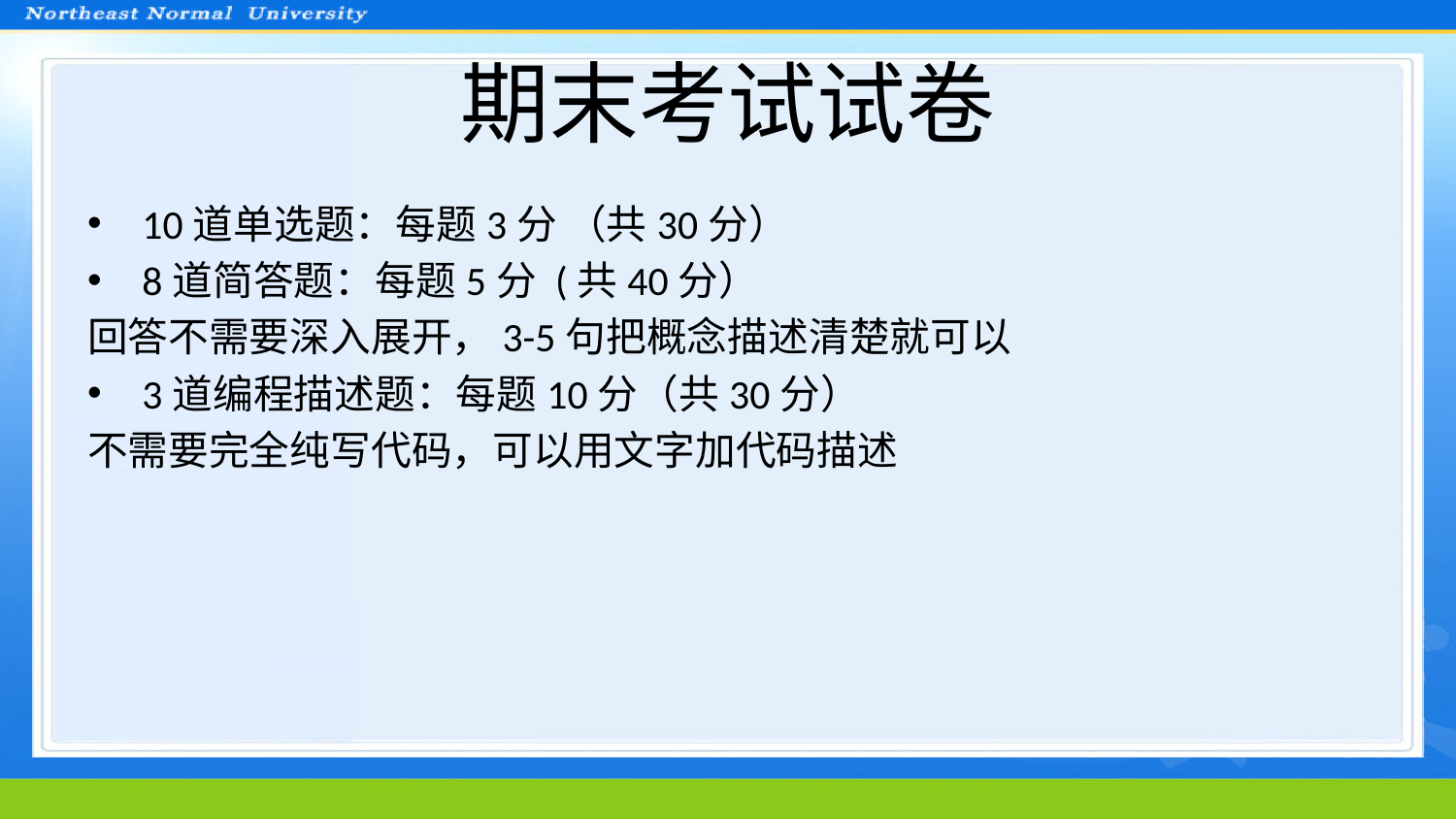

# 期末考试试卷
10道单选题：每题3分 （共30分）
8道简答题：每题5分 (共40分）
回答不需要深入展开，3-5句把概念描述清楚就可以
3道编程描述题：每题10分（共30分）
不需要完全纯写代码，可以用文字加代码描述